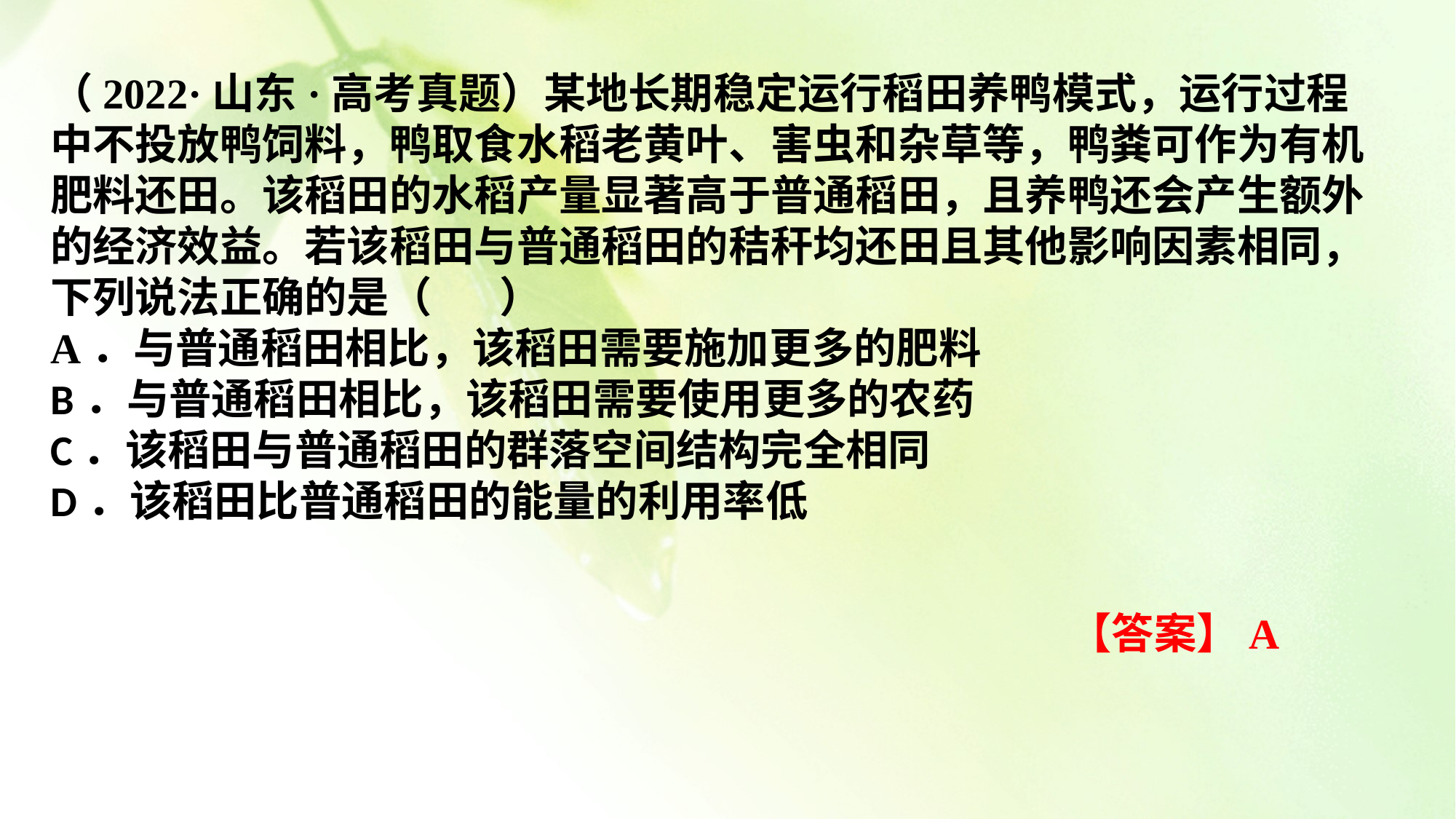

（2022·山东·高考真题）某地长期稳定运行稻田养鸭模式，运行过程中不投放鸭饲料，鸭取食水稻老黄叶、害虫和杂草等，鸭粪可作为有机肥料还田。该稻田的水稻产量显著高于普通稻田，且养鸭还会产生额外的经济效益。若该稻田与普通稻田的秸秆均还田且其他影响因素相同，下列说法正确的是（       ）A．与普通稻田相比，该稻田需要施加更多的肥料B．与普通稻田相比，该稻田需要使用更多的农药C．该稻田与普通稻田的群落空间结构完全相同D．该稻田比普通稻田的能量的利用率低
【答案】A